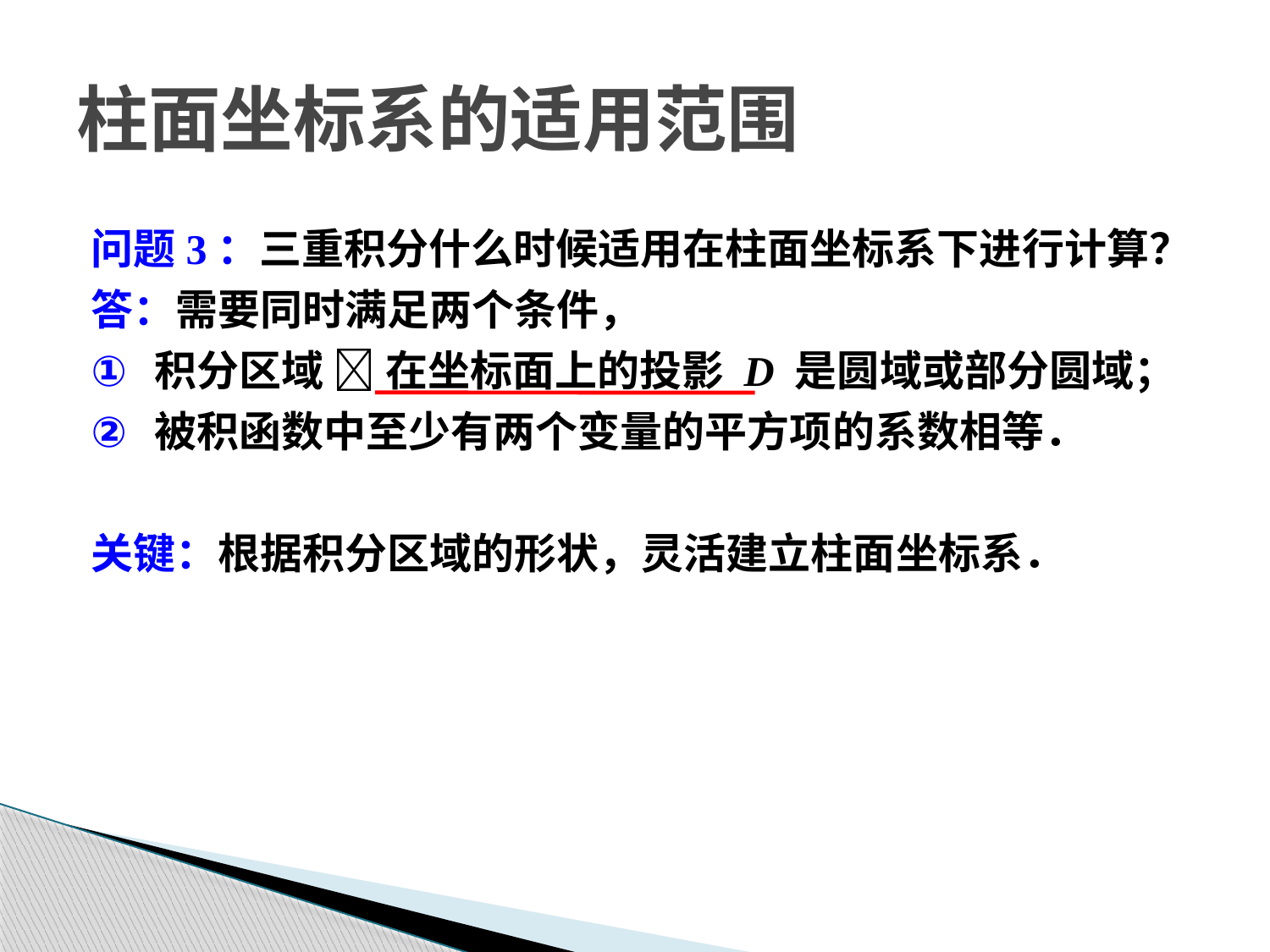

# 柱面坐标系的适用范围
问题3：三重积分什么时候适用在柱面坐标系下进行计算？
答：需要同时满足两个条件，
积分区域 Ω 在坐标面上的投影 D 是圆域或部分圆域；
被积函数中至少有两个变量的平方项的系数相等．

关键：根据积分区域的形状，灵活建立柱面坐标系．